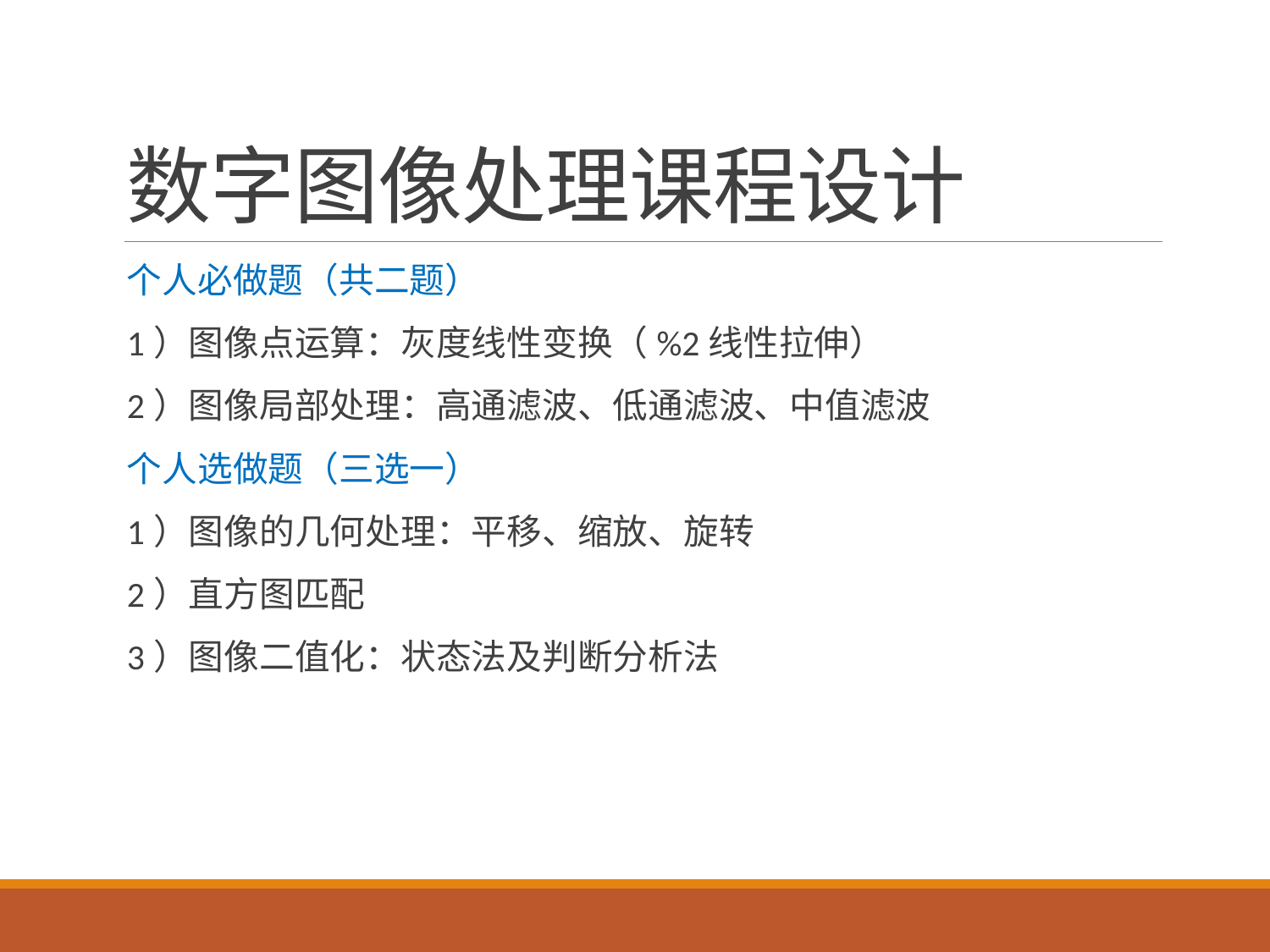

# 数字图像处理课程设计
个人必做题（共二题）
1）图像点运算：灰度线性变换（%2线性拉伸）
2）图像局部处理：高通滤波、低通滤波、中值滤波
个人选做题（三选一）
1）图像的几何处理：平移、缩放、旋转
2）直方图匹配
3）图像二值化：状态法及判断分析法